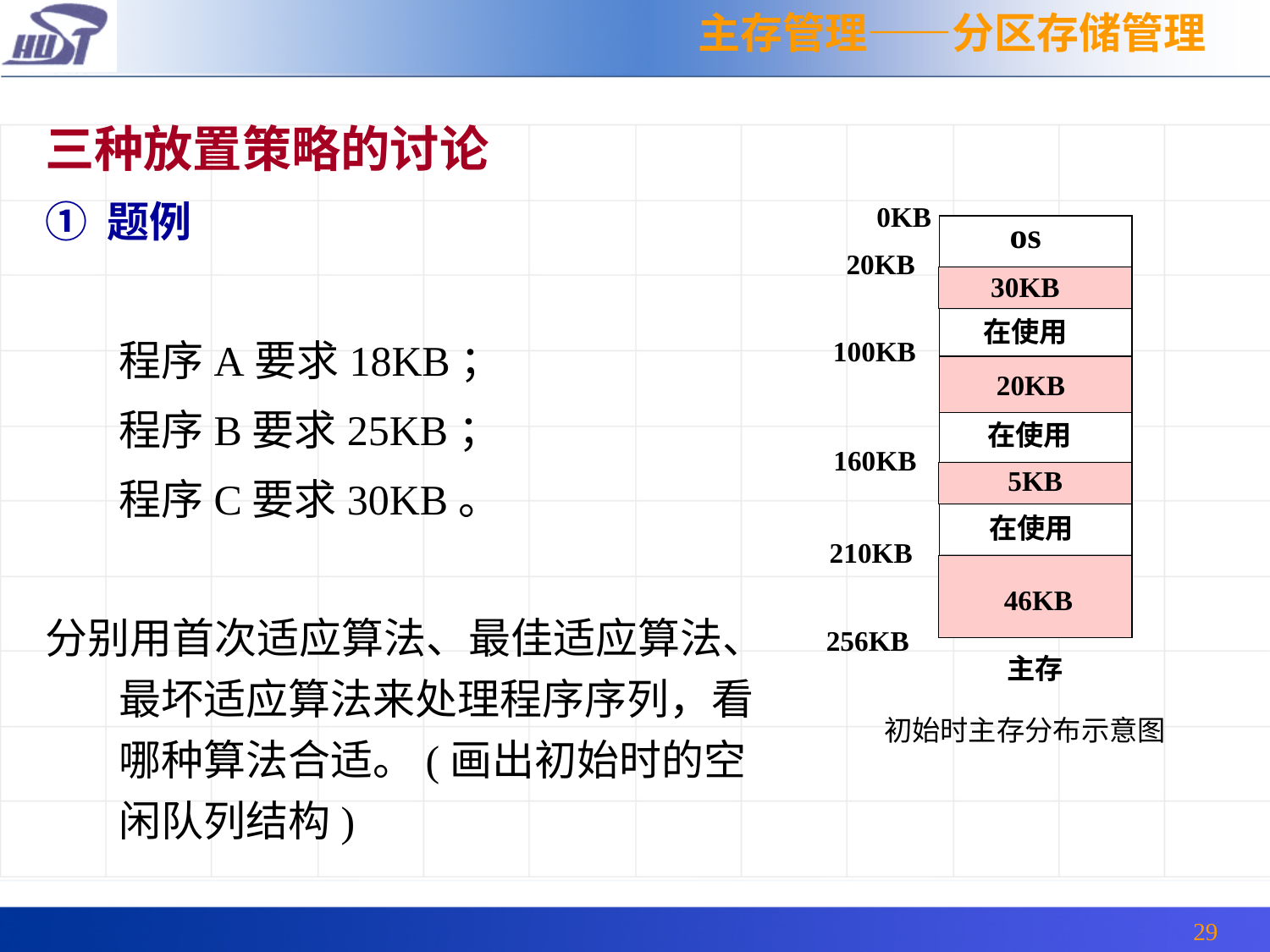

主存管理——分区存储管理
三种放置策略的讨论
① 题例

	程序A要求18KB；
	程序B要求25KB；
	程序C要求30KB。

分别用首次适应算法、最佳适应算法、最坏适应算法来处理程序序列，看哪种算法合适。(画出初始时的空闲队列结构)
0KB
os

20KB
30KB

在使用
100KB

20KB

在使用
160KB
5KB

在使用
210KB

46KB
256KB
主存
初始时主存分布示意图
29